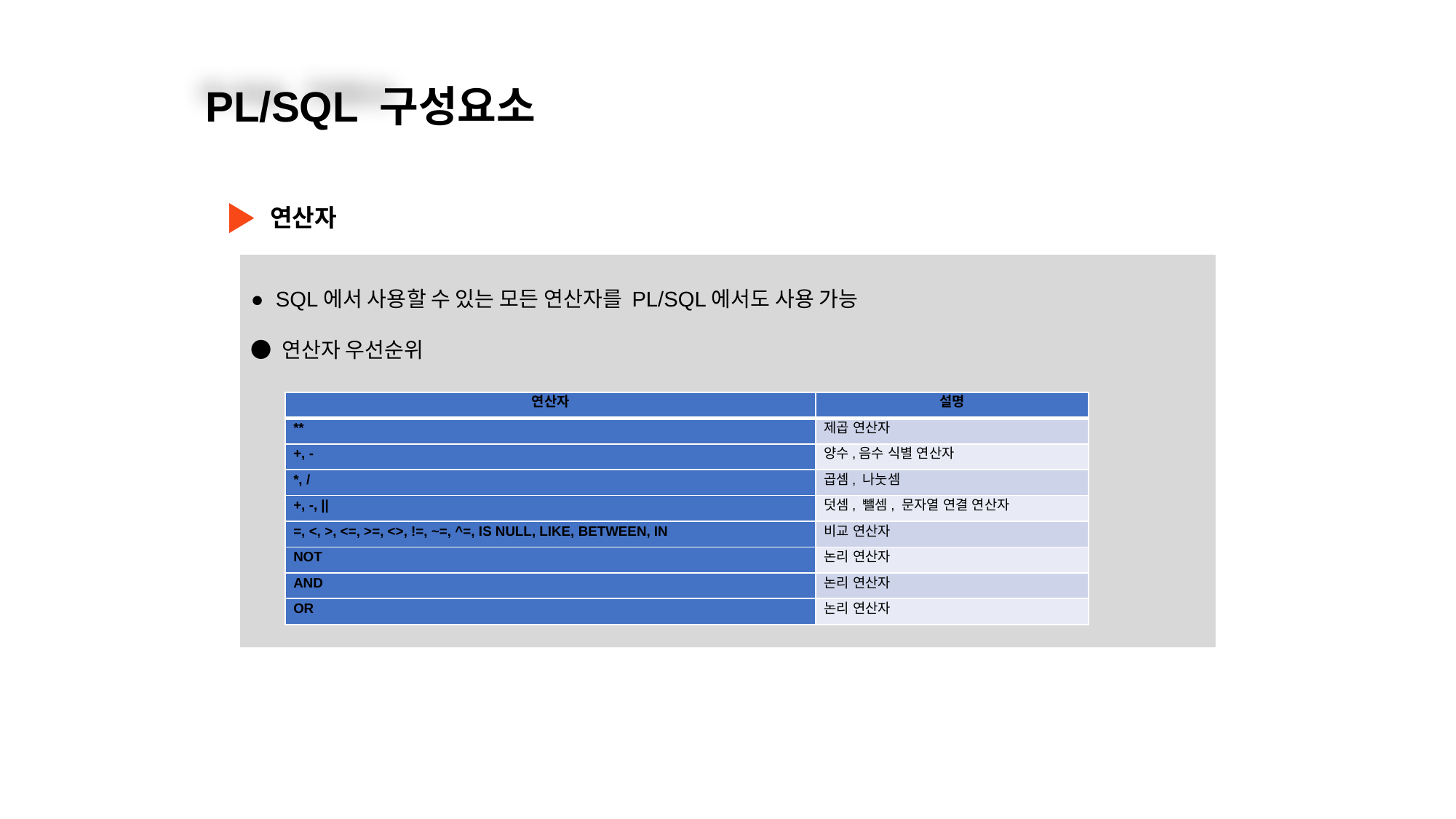

02
PL/SQL 구성요소

연산자

●  SQL에서 사용할 수 있는 모든 연산자를 PL/SQL에서도 사용 가능

● 연산자 우선순위

| 연산자 | 설명 |
| --- | --- |
| \*\* | 제곱 연산자 |
| +, - | 양수,음수 식별 연산자 |
| \*, / | 곱셈, 나눗셈 |
| +, -, || | 덧셈, 뺄셈, 문자열 연결 연산자 |
| =, <, >, <=, >=, <>, !=, ~=, ^=, IS NULL, LIKE, BETWEEN, IN | 비교 연산자 |
| NOT | 논리 연산자 |
| AND | 논리 연산자 |
| OR | 논리 연산자 |